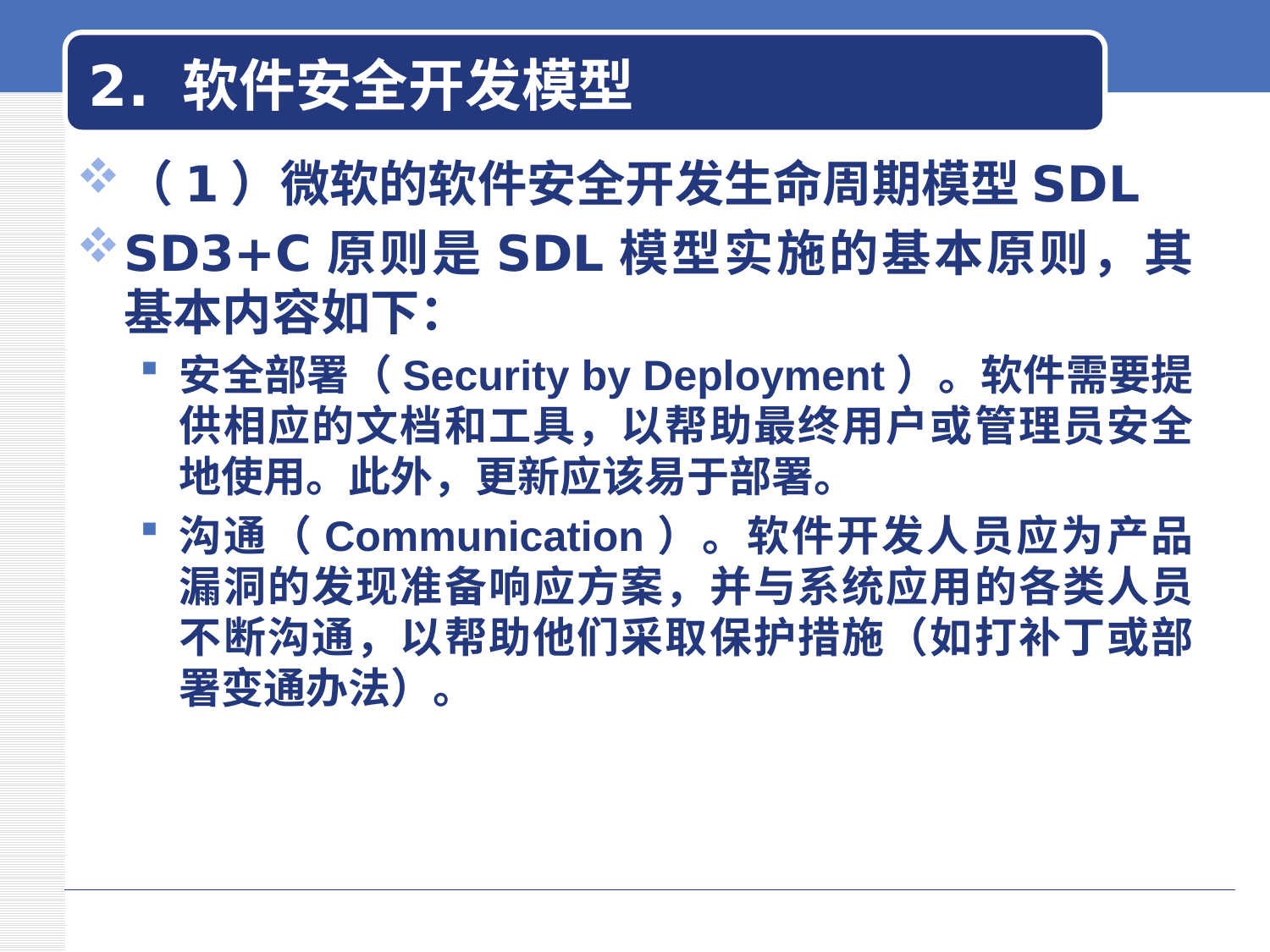

# 2. 软件安全开发模型
（1）微软的软件安全开发生命周期模型SDL
SD3+C原则是SDL模型实施的基本原则，其基本内容如下：
安全部署（Security by Deployment）。软件需要提供相应的文档和工具，以帮助最终用户或管理员安全地使用。此外，更新应该易于部署。
沟通（Communication）。软件开发人员应为产品漏洞的发现准备响应方案，并与系统应用的各类人员不断沟通，以帮助他们采取保护措施（如打补丁或部署变通办法）。